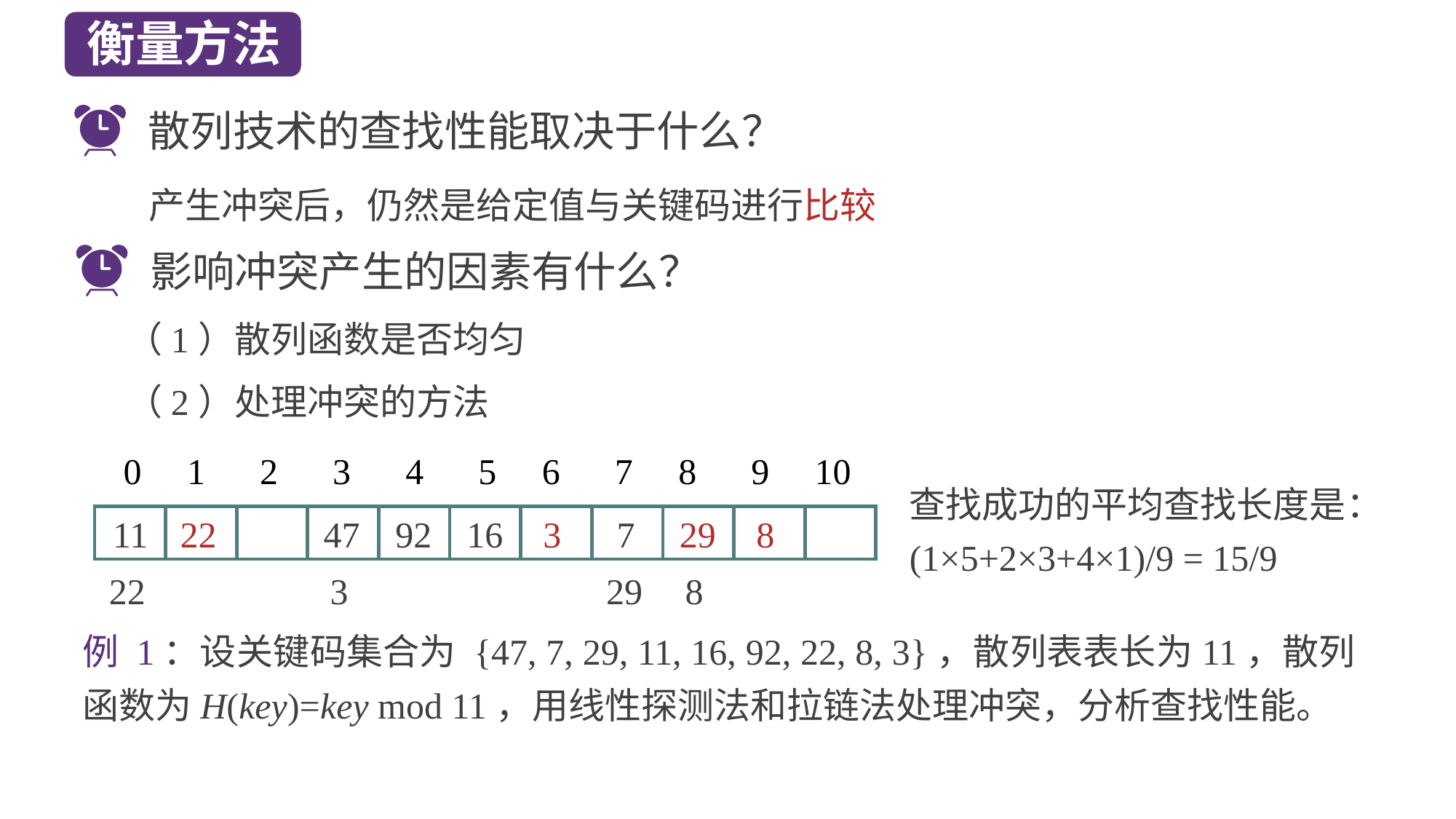

衡量方法

散列技术的查找性能取决于什么？

产生冲突后，仍然是给定值与关键码进行比较
影响冲突产生的因素有什么？

（1）散列函数是否均匀
（2）处理冲突的方法
  0     1      2      3      4      5     6      7     8      9     10

11
22
47
92
16
3
7
29
8
22
3
29
8
查找成功的平均查找长度是：
(1×5+2×3+4×1)/9 = 15/9
例 1：设关键码集合为 {47, 7, 29, 11, 16, 92, 22, 8, 3}，散列表表长为11，散列函数为H(key)=key mod 11，用线性探测法和拉链法处理冲突，分析查找性能。